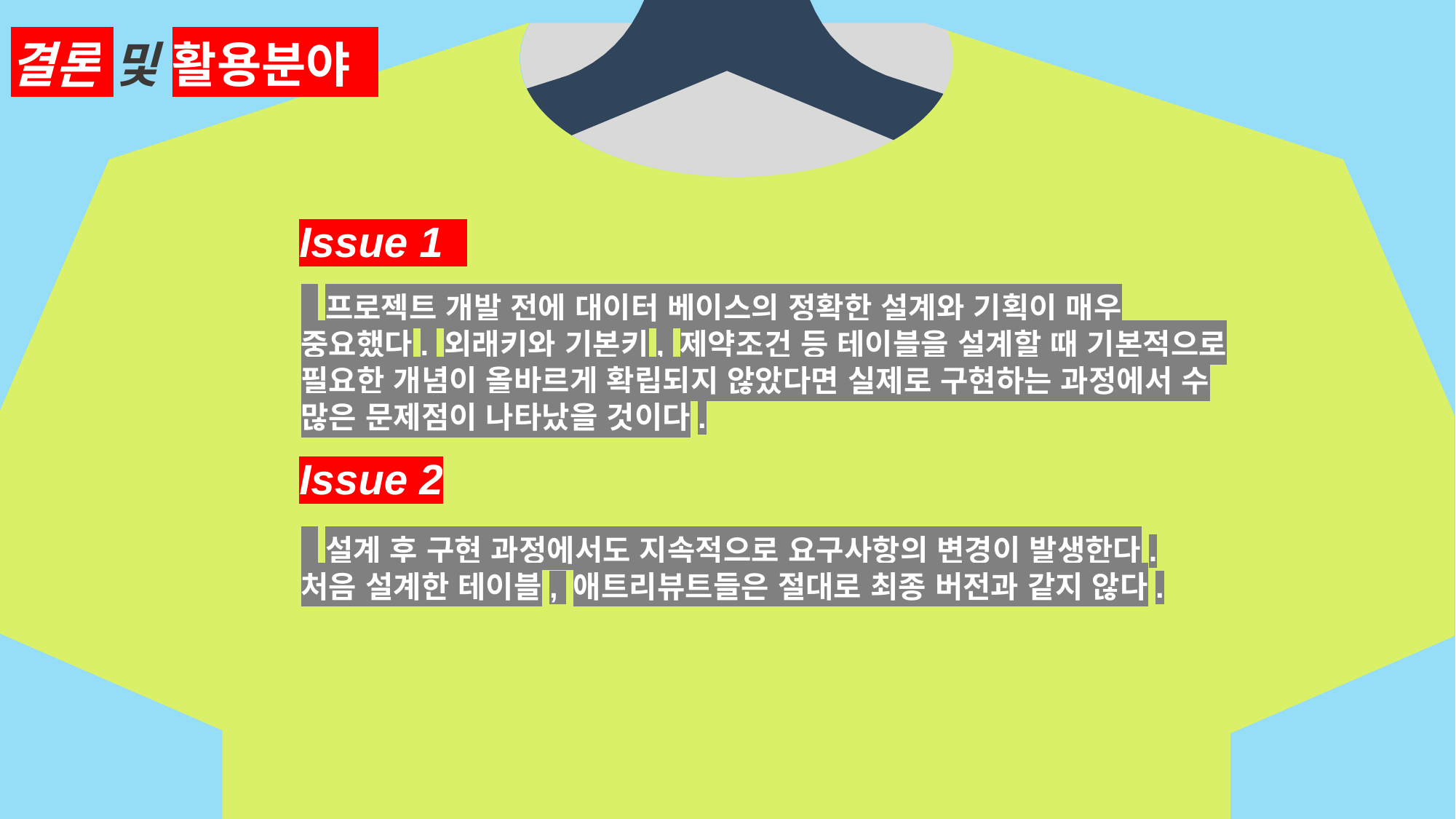

결론 및 활용분야

Issue 1
  프로젝트 개발 전에 대이터 베이스의 정확한 설계와 기획이 매우 중요했다. 외래키와 기본키, 제약조건 등 테이블을 설계할 때 기본적으로 필요한 개념이 올바르게 확립되지 않았다면 실제로 구현하는 과정에서 수 많은 문제점이 나타났을 것이다.
Issue 2
  설계 후 구현 과정에서도 지속적으로 요구사항의 변경이 발생한다.
처음 설계한 테이블, 애트리뷰트들은 절대로 최종 버전과 같지 않다.